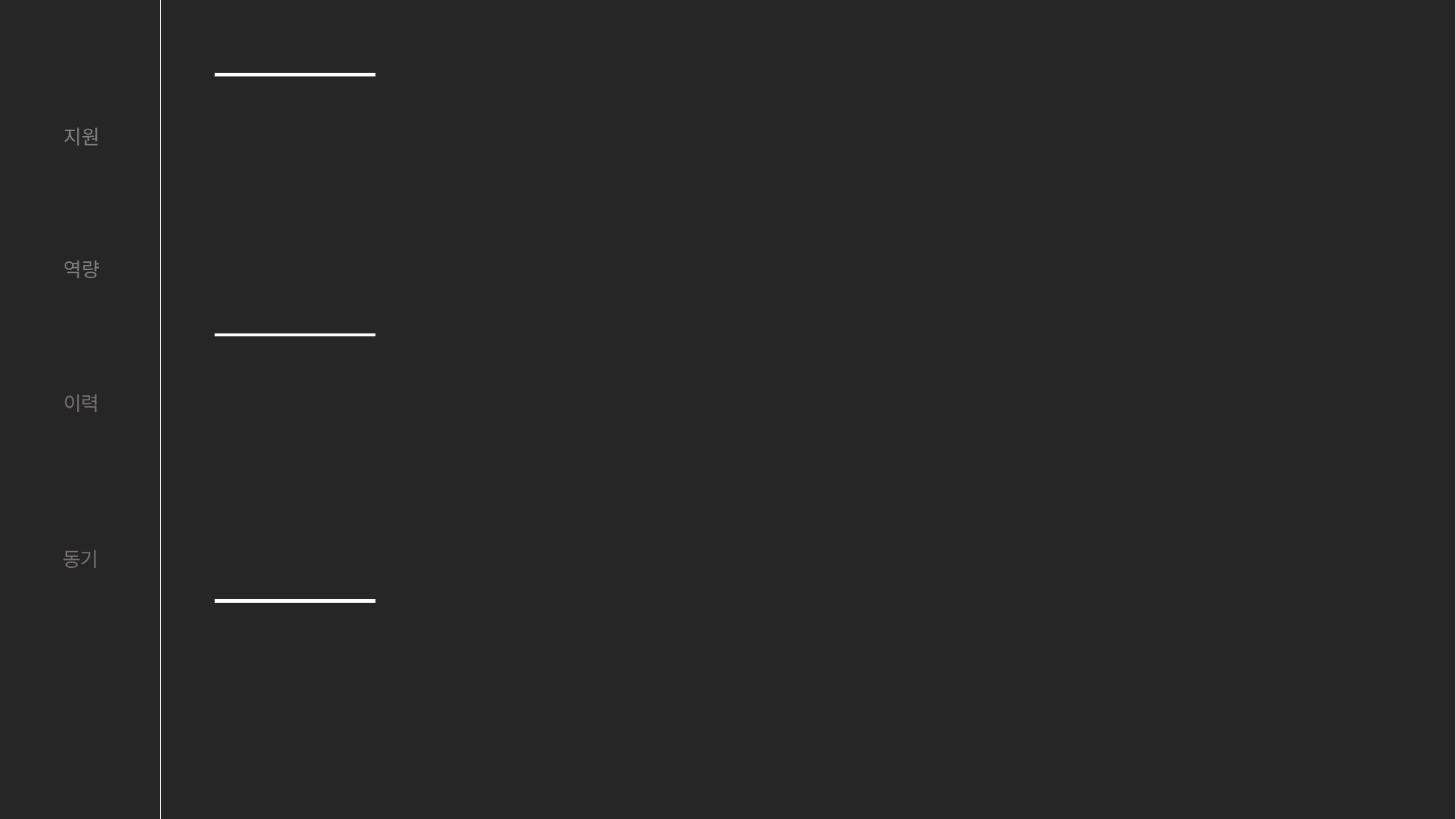

자기소개 및 가치관
[여전한 사람이 아닌 역전하는 사람]

저는 현재에 안주하지 않고, 미래지향적으로 발전하는 사람입니다. 티씨컴퍼니 서비스 기획 인턴업무를 수행하면서 논리와 감으로만 기획을 하는 것에 한계를 느꼈습니다. 특히 개인의 데이터 리터러시에 대한 시대적 요구가 지속해서 증가하고 있으며, 결국 그 요구를 대표하는 것이 데이터 분석이라 판단하였습니다. 당장의 안위보다 10년, 20년 뒤를 생각했을 때, 제 결정은 제 전문성 향상에 초점을 맞추는 것이었습니다. 그리하여 정규직 제안을 거절하고, 멀티캠퍼스 데이터 사이언스 전문가 과정에 입과하게 되었습니다. 이 미래지향적 진취성이 인사이저에서도 큰 역할을 수행할 것이라 자신있게 말씀드릴 수 있습니다.
지원
역량
성격의 장단점
[6개월간 매일 12시간을 투자한 사람]

저의 장점 중 하나는 강한 책임감입니다. 저는 이 책임감을 제 삶의 원동력으로 살아가고 있습니다. DS 과정 수강생 중 가장 전문성이 없는 사람 중 하나였습니다. 이는 팀 프로젝트에서 큰 걸림돌이 될 거로 생각하여, 제가 책임지고 해결해야 한다고 판단하였습니다. 배경이 부족한 만큼 저는 남들보다 더 앞서기 위해, 6개월간 주 5일 9시간의 정규 수업 이후 3시간의 스터디와 자기 주도적 학습을 통해 전문성을 높였습니다. 하지만 강한 책임감만큼 강한 번아웃도 동반된다는 것이 제 단점입니다. 그래서 저는 팀장같이 더 큰 책임을 지닌 업무를 수행하며 끊임없이 동기부여를 합니다. 실제로, 3번의 PJT 중 2번의 팀장업무를 자발적으로 수행하며 동기부여를 하며, 팀과 개인의 성장을 이끌어 냈습니다.
이력
동기
문제 해결 역량
[팀프로젝트를 통해 문제해결력을 증명한 사람]

저는PJT를 주도적으로 문제를 해결하며 2등상을 수상한 경험이 있습니다. ‘감성숙소＇라는 키워드로 독창성 있는 서비스를 구현하고자 하였습니다. 하지만 같이 모델링을 담당해야 하는 팀원의 이탈로 기본적인 기획단계부터 난항을 겪게 되었습니다. 하지만 저는 포기하지 않았고, 곧바로 공간디자인에 관한 키워드를 확장시키며 연구를 조사하였습니다. 특히 진행과정 중 꾸준히 엔지니어 팀과 소통하여 피드백을 얻어 서비스 모델링의 고도화를 이루었습니다. TF-IDF, W2V, D2V, KoBERT 등 다양한 기법을 시도하며 주제 분류 및 키워드 추출을 시도했고 W2V - K-means – TextRank 모델 고도화를 성공시켰습니다. 결국 분석과정의 구성력과 서비스 완성도를 인정받아 경진대회에서 2등상을 수상할 수 있었습니다.
PR